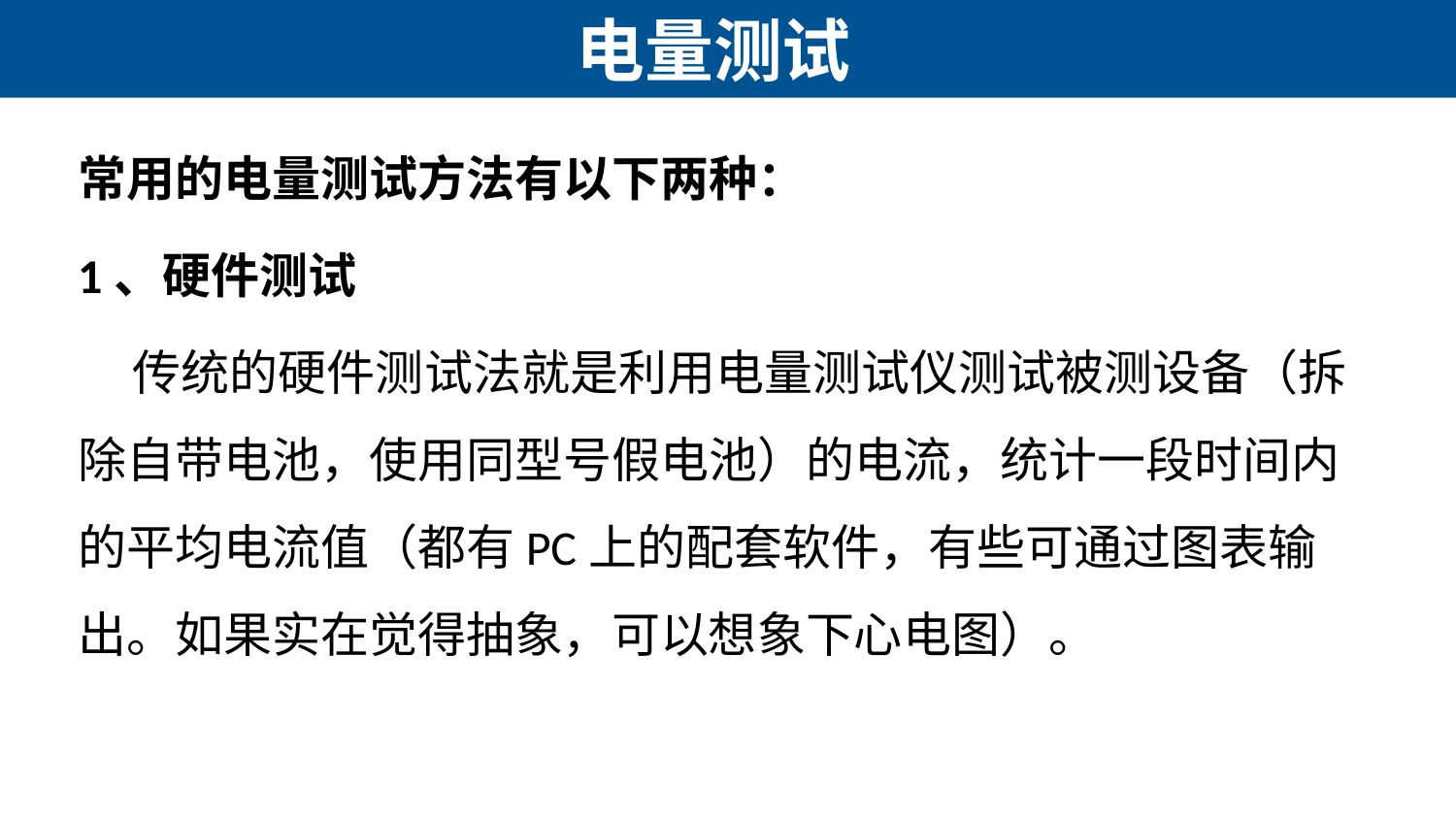

# 电量测试
常用的电量测试方法有以下两种：
1、硬件测试
    传统的硬件测试法就是利用电量测试仪测试被测设备（拆除自带电池，使用同型号假电池）的电流，统计一段时间内的平均电流值（都有PC上的配套软件，有些可通过图表输出。如果实在觉得抽象，可以想象下心电图）。